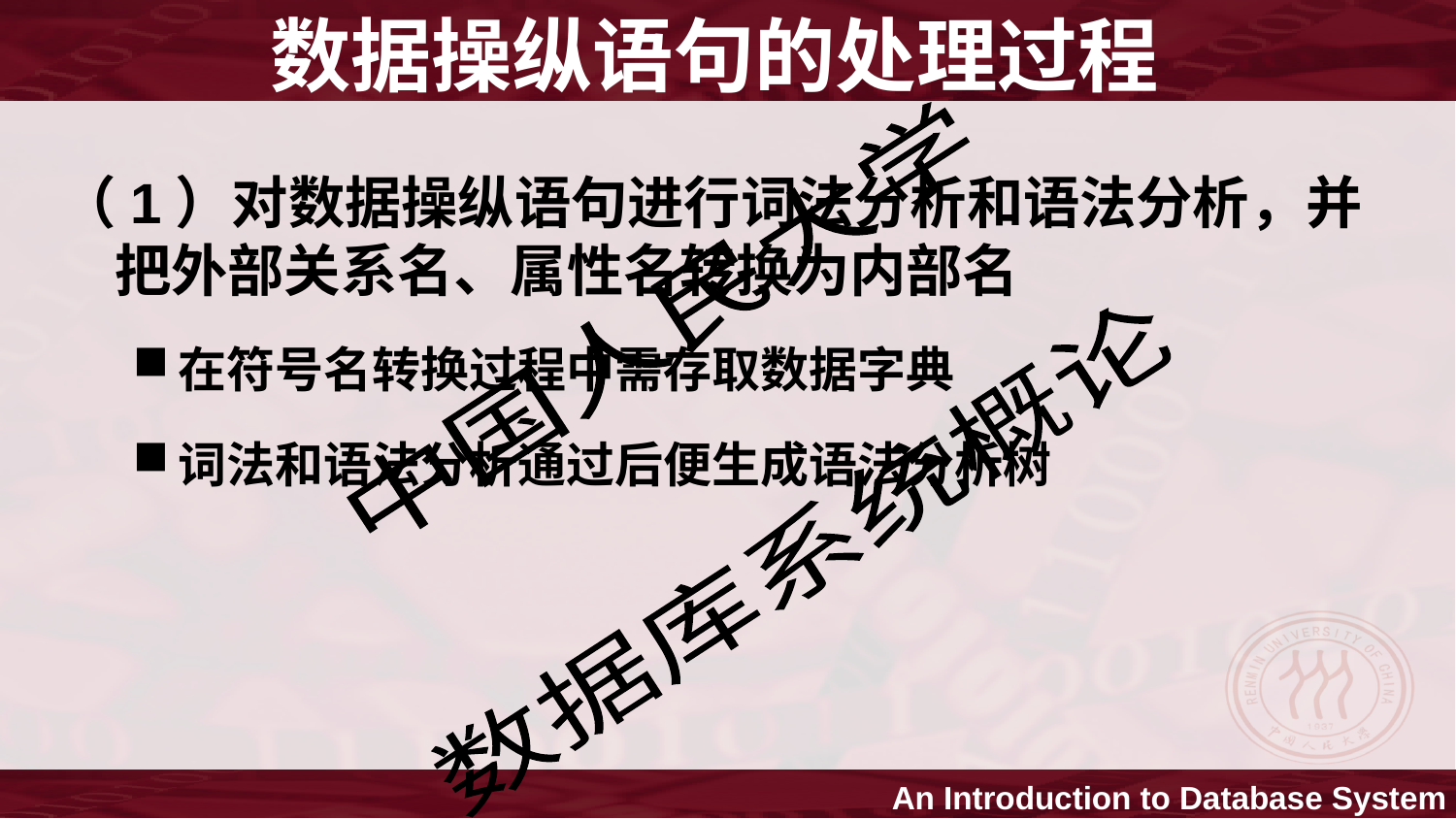

# 数据操纵语句的处理过程
（1）对数据操纵语句进行词法分析和语法分析，并把外部关系名、属性名转换为内部名
在符号名转换过程中需存取数据字典
词法和语法分析通过后便生成语法分析树